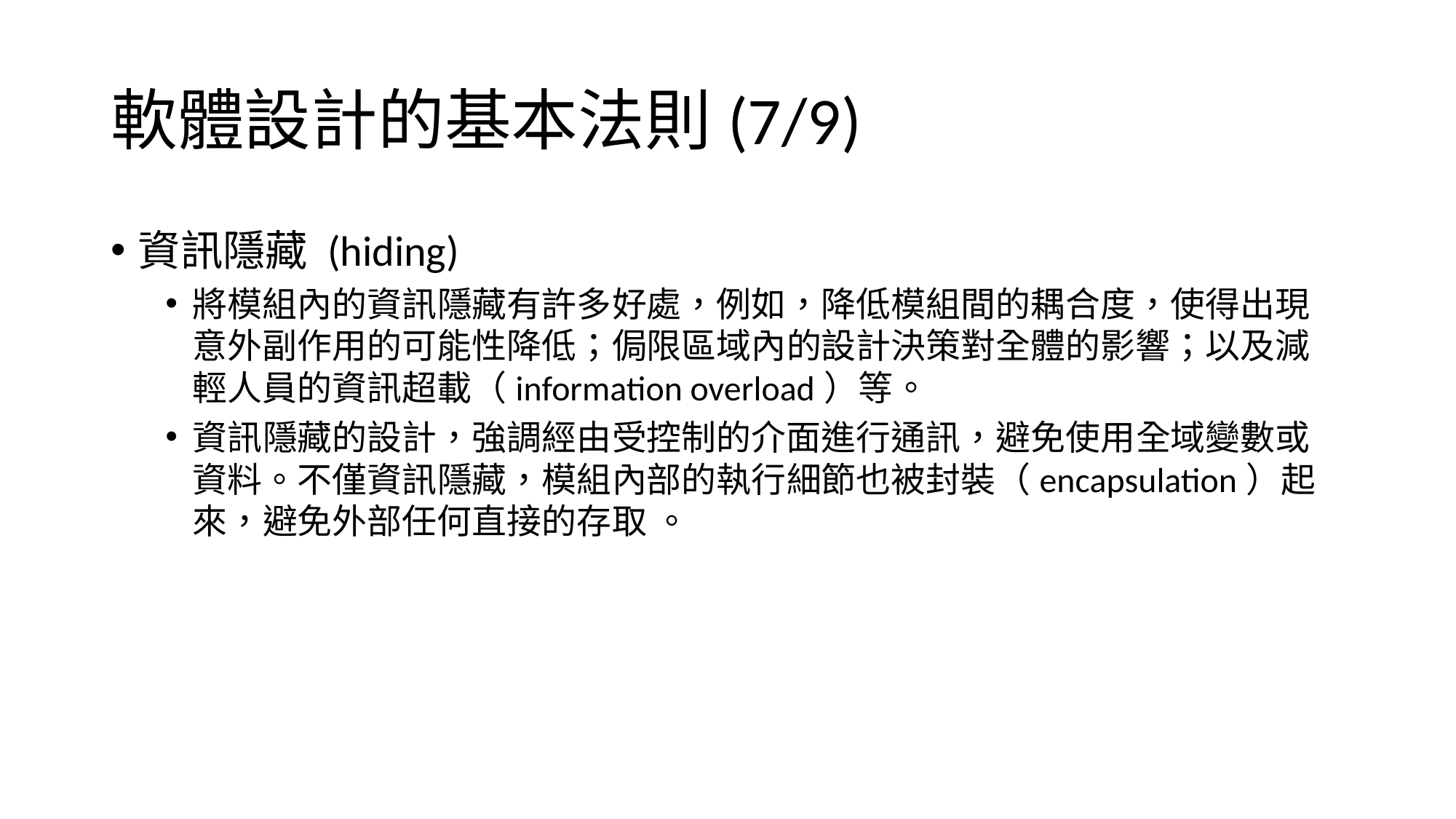

軟體設計的基本法則(7/9)
資訊隱藏 (hiding)
將模組內的資訊隱藏有許多好處，例如，降低模組間的耦合度，使得出現意外副作用的可能性降低；侷限區域內的設計決策對全體的影響；以及減輕人員的資訊超載（information overload）等。
資訊隱藏的設計，強調經由受控制的介面進行通訊，避免使用全域變數或資料。不僅資訊隱藏，模組內部的執行細節也被封裝（encapsulation）起來，避免外部任何直接的存取 。